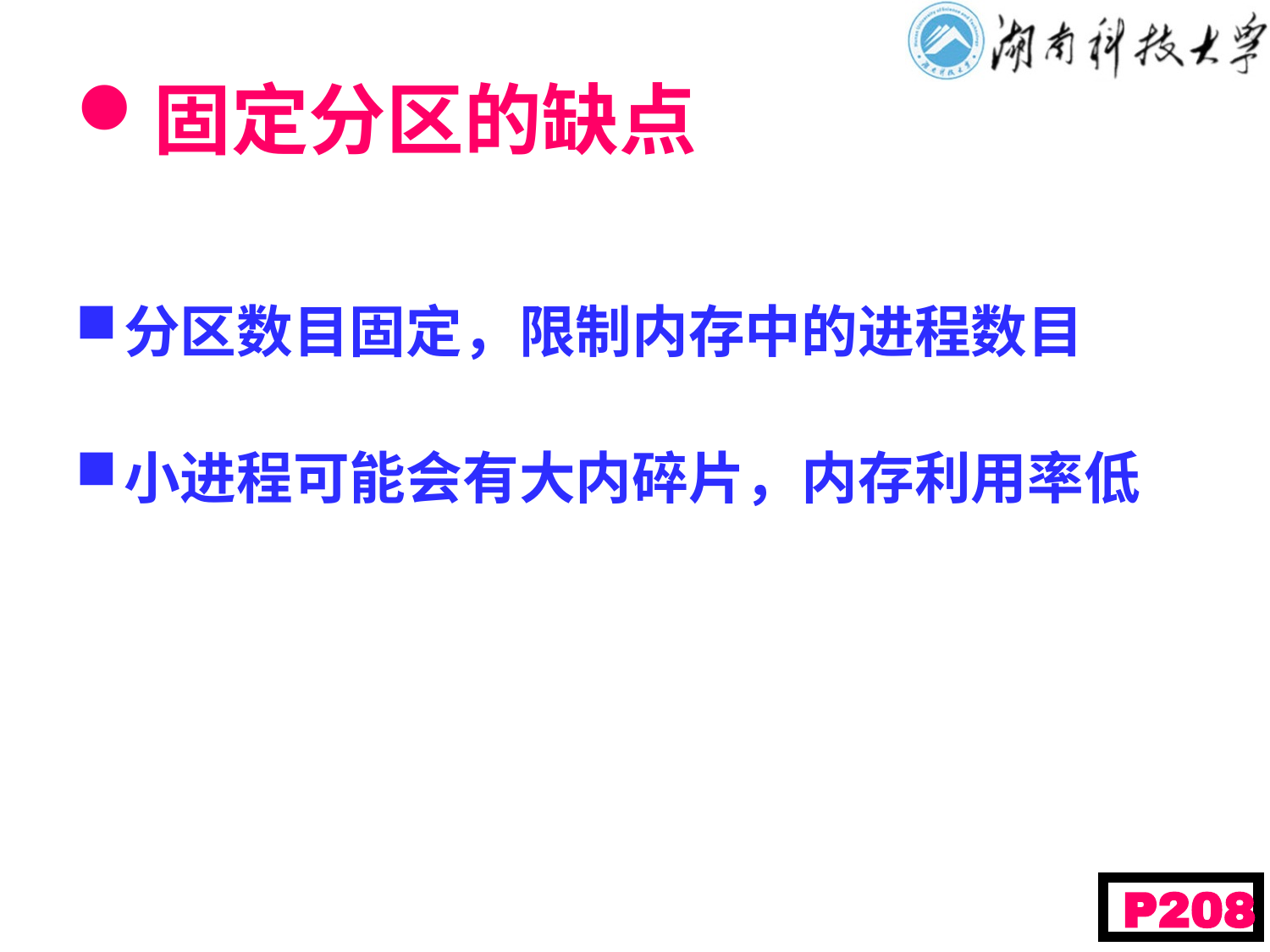

# 固定分区的缺点
分区数目固定，限制内存中的进程数目
小进程可能会有大内碎片，内存利用率低
 P208